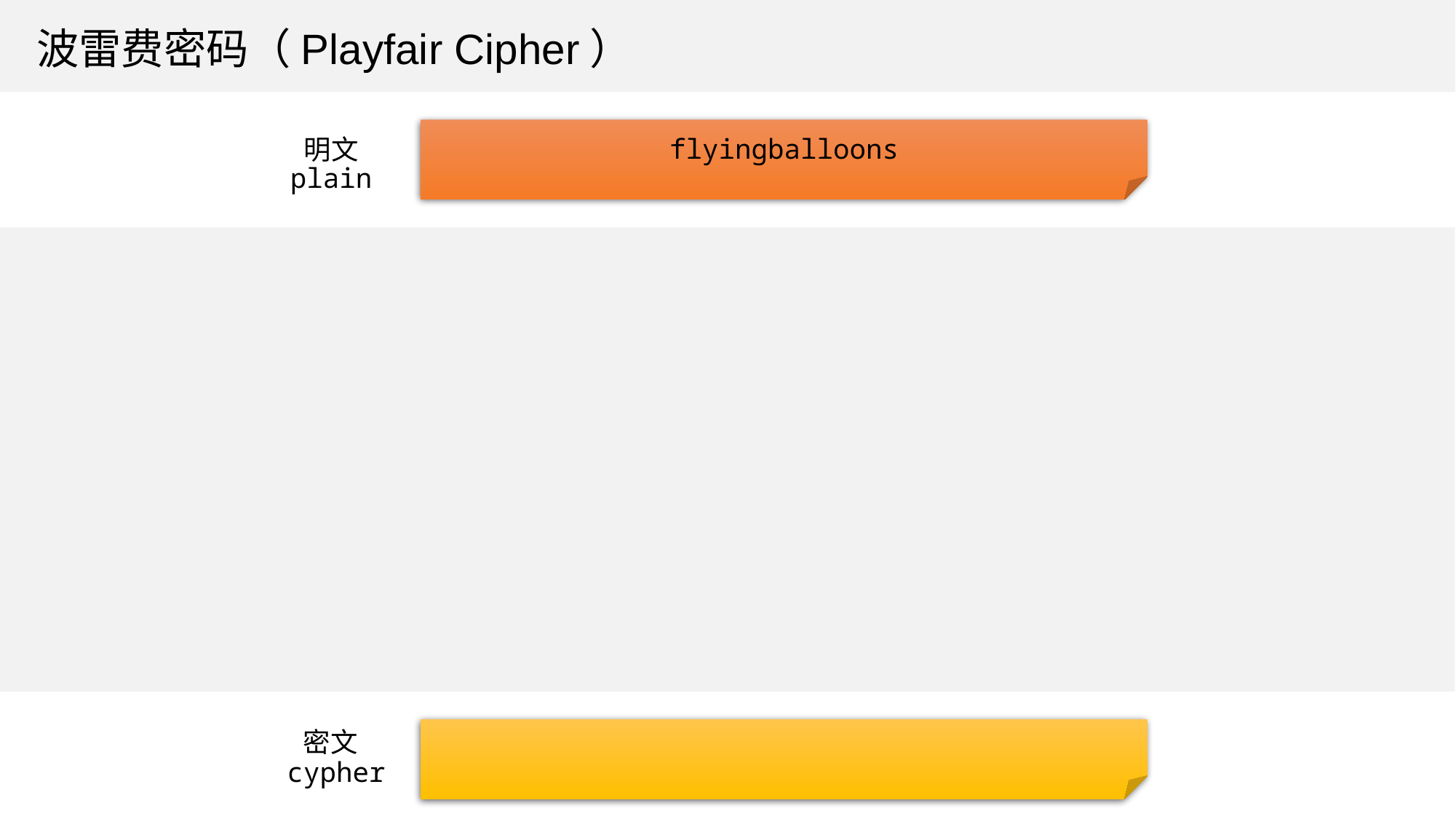

波雷费密码（Playfair Cipher）
flyingballoons
明文
plain

密文
cypher